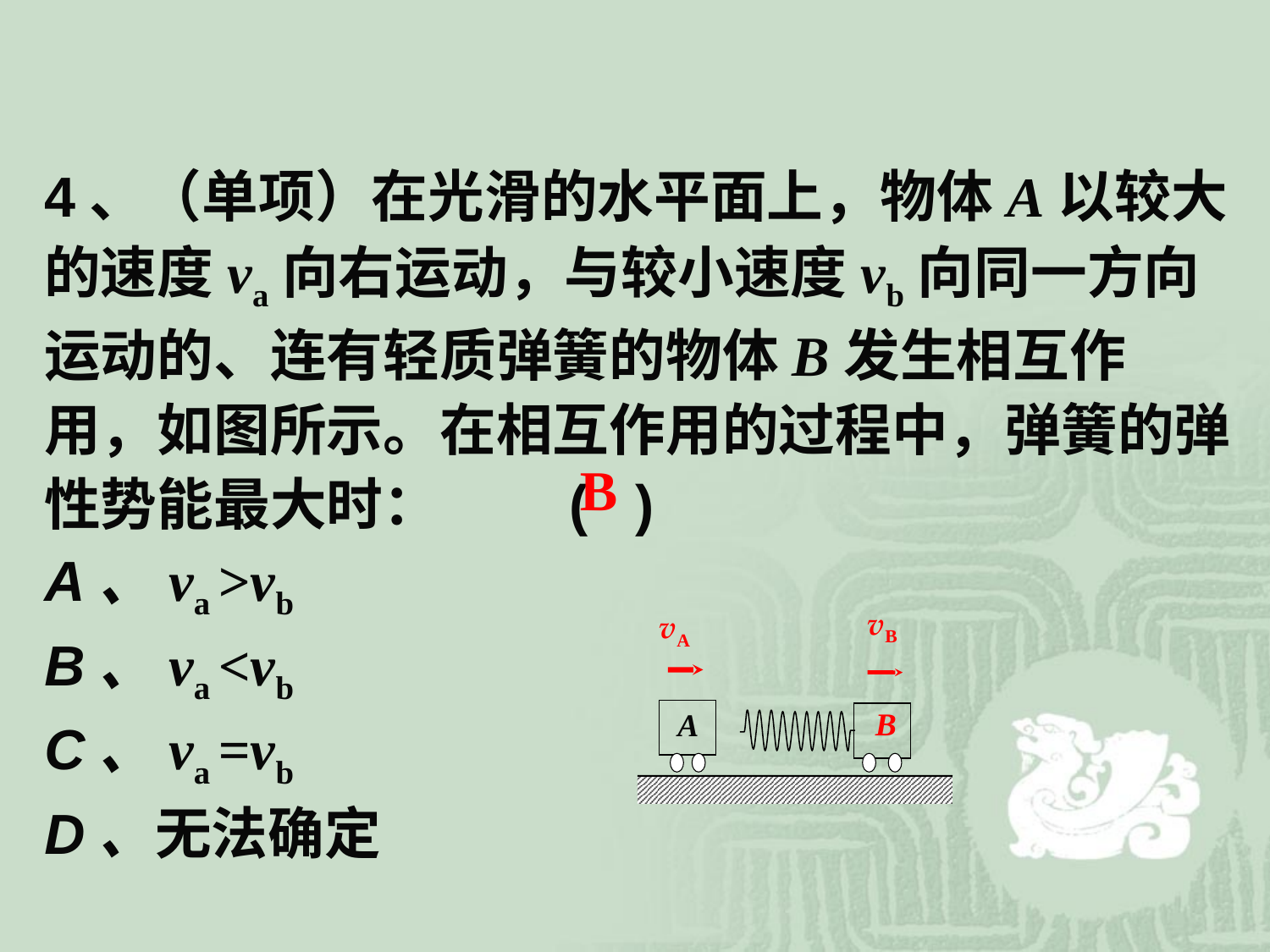

4、（单项）在光滑的水平面上，物体A以较大的速度va向右运动，与较小速度vb向同一方向运动的、连有轻质弹簧的物体B发生相互作用，如图所示。在相互作用的过程中，弹簧的弹性势能最大时：         (   )
A、va >vb
B、va <vb
C、va =vb
D、无法确定
B
vB
vA

B
A